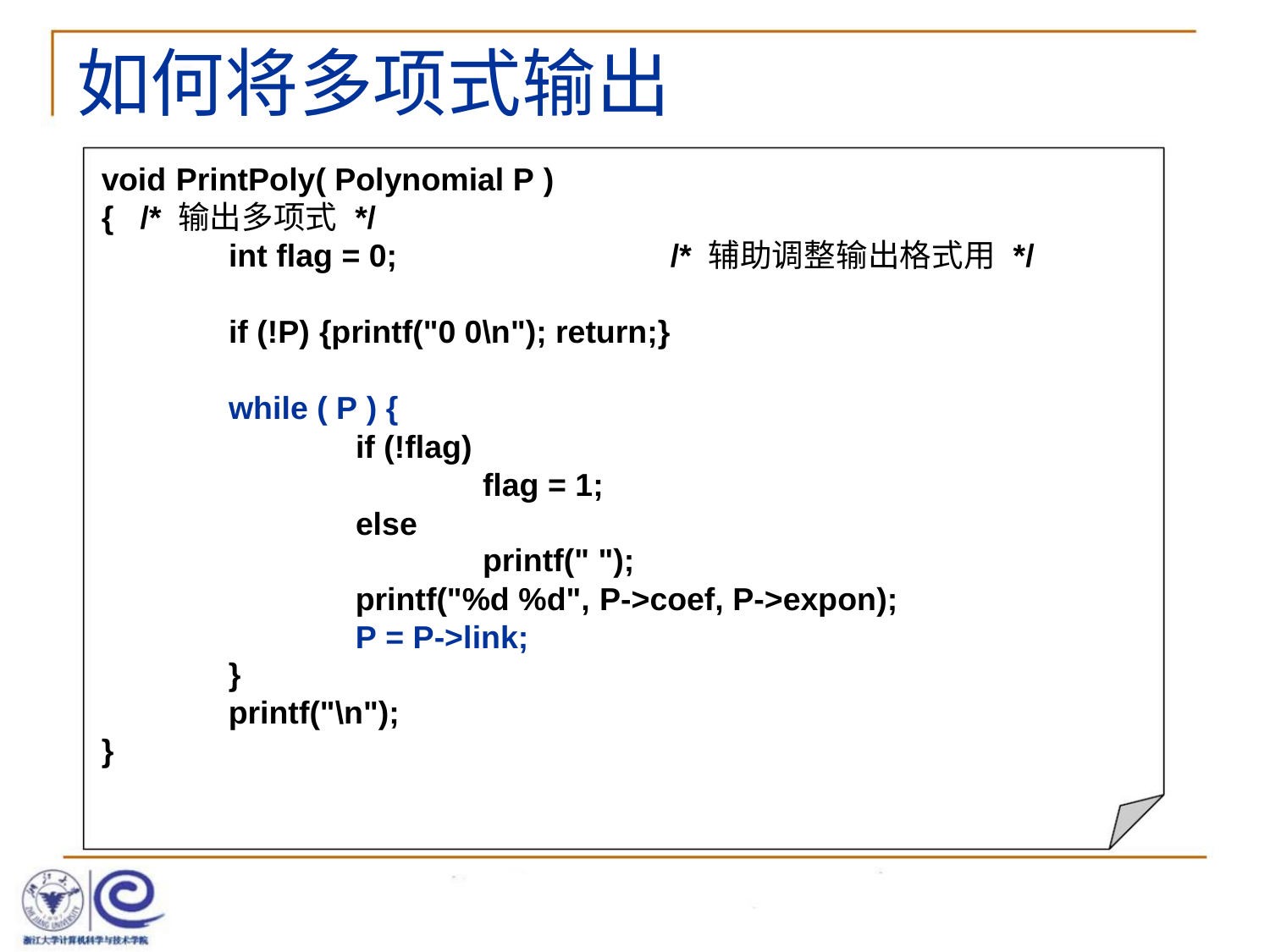

如何将多项式输出
void PrintPoly( Polynomial P )
{ /* 输出多项式 */
int flag = 0;
/* 辅助调整输出格式用 */
if (!P) {printf("0 0\n"); return;}
while ( P ) {
if (!flag)
flag = 1;
else
printf(" ");
printf("%d %d", P->coef, P->expon);
P = P->link;
}
printf("\n");
}